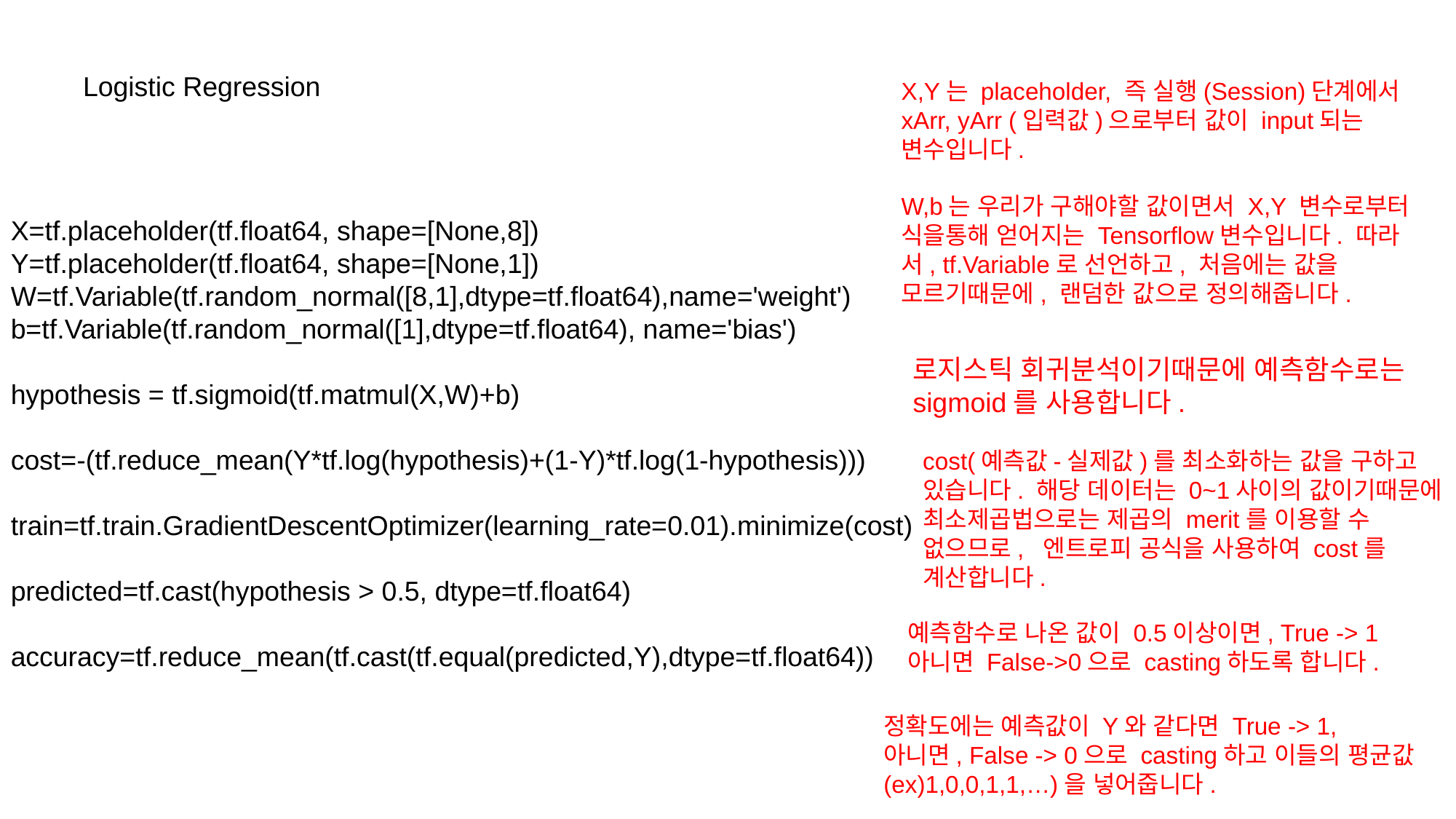

Logistic Regression
X,Y는 placeholder, 즉 실행(Session)단계에서 xArr, yArr (입력값)으로부터 값이 input되는 변수입니다.
W,b는 우리가 구해야할 값이면서 X,Y 변수로부터 식을통해 얻어지는 Tensorflow변수입니다. 따라서, tf.Variable로 선언하고, 처음에는 값을 모르기때문에, 랜덤한 값으로 정의해줍니다.
X=tf.placeholder(tf.float64, shape=[None,8])
Y=tf.placeholder(tf.float64, shape=[None,1])
W=tf.Variable(tf.random_normal([8,1],dtype=tf.float64),name='weight')
b=tf.Variable(tf.random_normal([1],dtype=tf.float64), name='bias')

hypothesis = tf.sigmoid(tf.matmul(X,W)+b)

cost=-(tf.reduce_mean(Y*tf.log(hypothesis)+(1-Y)*tf.log(1-hypothesis)))

train=tf.train.GradientDescentOptimizer(learning_rate=0.01).minimize(cost)

predicted=tf.cast(hypothesis > 0.5, dtype=tf.float64)

accuracy=tf.reduce_mean(tf.cast(tf.equal(predicted,Y),dtype=tf.float64))
로지스틱 회귀분석이기때문에 예측함수로는 sigmoid를 사용합니다.
cost(예측값-실제값)를 최소화하는 값을 구하고 있습니다. 해당 데이터는 0~1사이의 값이기때문에 최소제곱법으로는 제곱의 merit를 이용할 수 없으므로,  엔트로피 공식을 사용하여 cost를 계산합니다.
예측함수로 나온 값이 0.5이상이면, True -> 1 아니면 False->0으로 casting하도록 합니다.
정확도에는 예측값이 Y와 같다면 True -> 1, 아니면, False -> 0으로 casting하고 이들의 평균값 (ex)1,0,0,1,1,…)을 넣어줍니다.